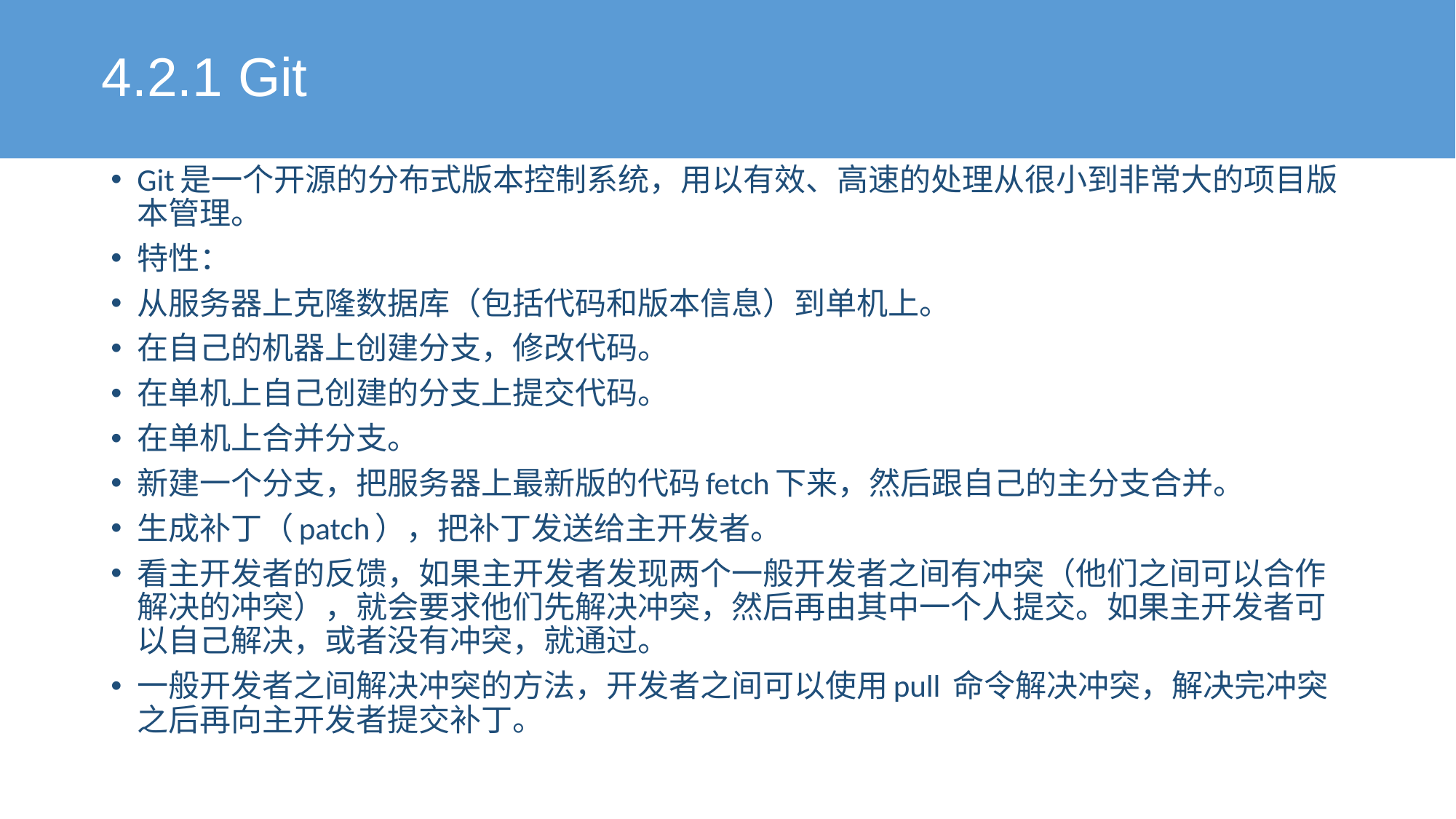

# 4.2.1 Git
Git是一个开源的分布式版本控制系统，用以有效、高速的处理从很小到非常大的项目版本管理。
特性：
从服务器上克隆数据库（包括代码和版本信息）到单机上。
在自己的机器上创建分支，修改代码。
在单机上自己创建的分支上提交代码。
在单机上合并分支。
新建一个分支，把服务器上最新版的代码fetch下来，然后跟自己的主分支合并。
生成补丁（patch），把补丁发送给主开发者。
看主开发者的反馈，如果主开发者发现两个一般开发者之间有冲突（他们之间可以合作解决的冲突），就会要求他们先解决冲突，然后再由其中一个人提交。如果主开发者可以自己解决，或者没有冲突，就通过。
一般开发者之间解决冲突的方法，开发者之间可以使用pull 命令解决冲突，解决完冲突之后再向主开发者提交补丁。